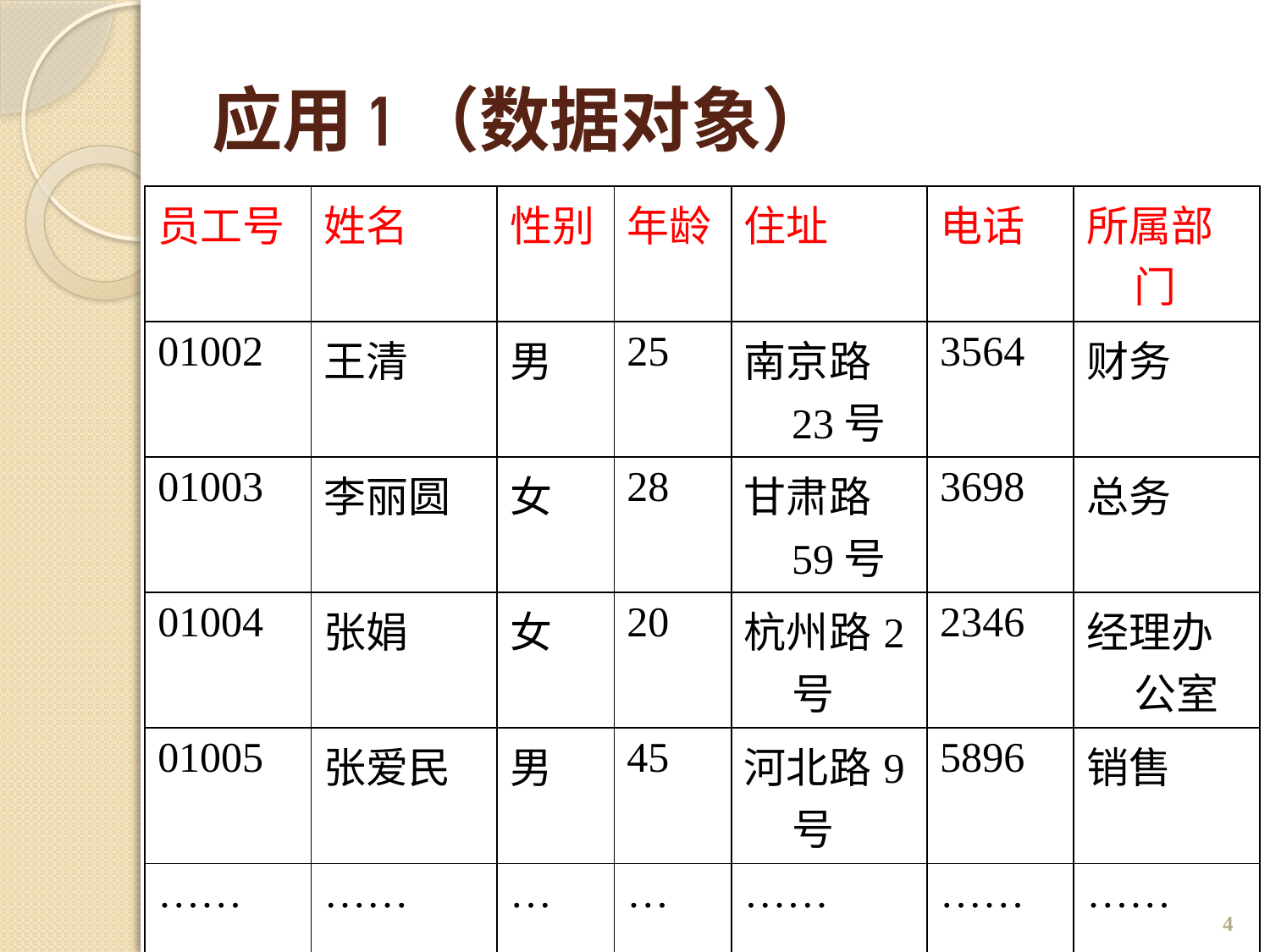

# 应用1（数据对象）
| 员工号 | 姓名 | 性别 | 年龄 | 住址 | 电话 | 所属部门 |
| --- | --- | --- | --- | --- | --- | --- |
| 01002 | 王清 | 男 | 25 | 南京路23号 | 3564 | 财务 |
| 01003 | 李丽圆 | 女 | 28 | 甘肃路59号 | 3698 | 总务 |
| 01004 | 张娟 | 女 | 20 | 杭州路2号 | 2346 | 经理办公室 |
| 01005 | 张爱民 | 男 | 45 | 河北路9号 | 5896 | 销售 |
| …… | …… | … | … | …… | …… | …… |
4